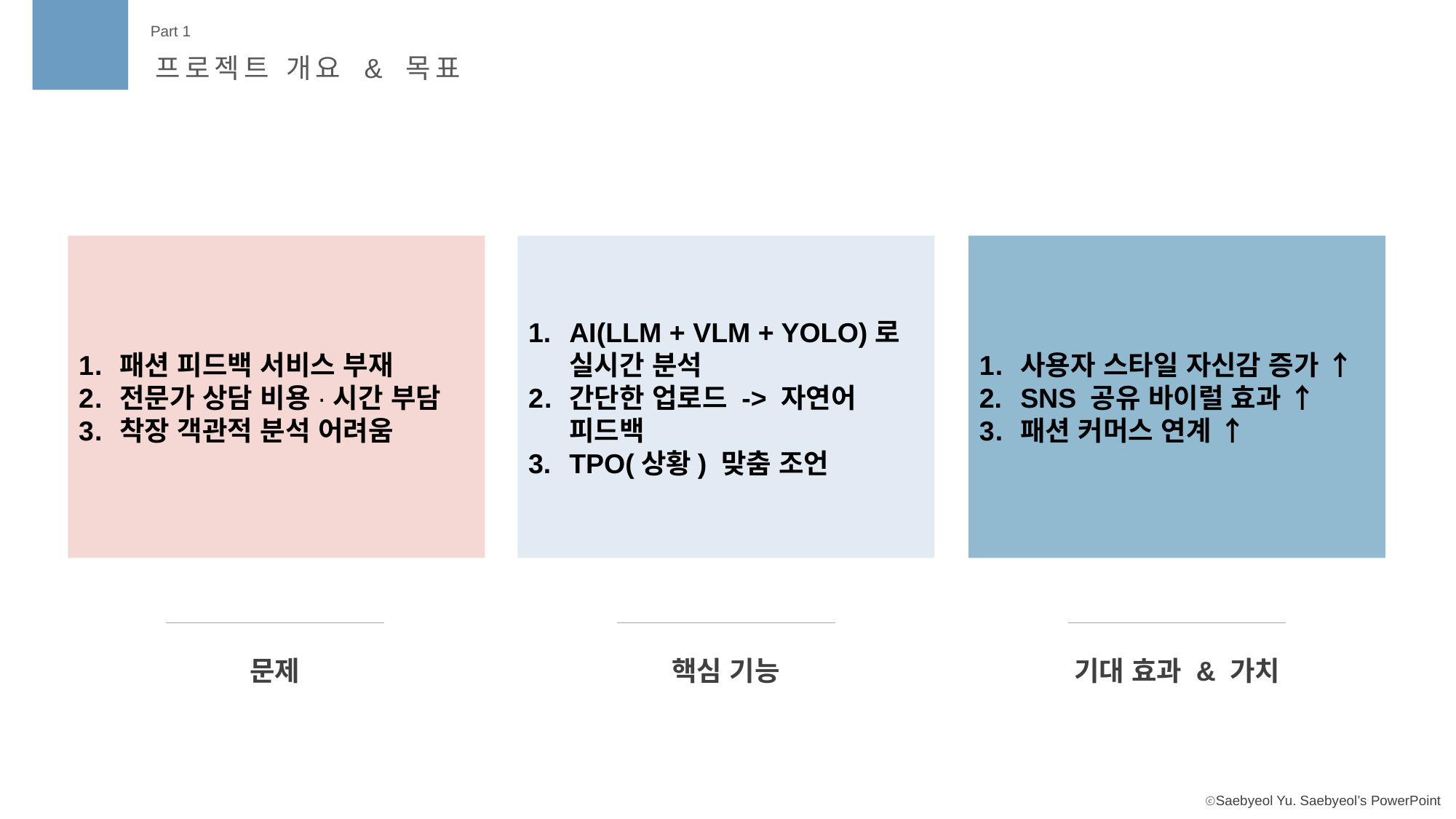

Part 1
프로젝트 개요 & 목표
패션 피드백 서비스 부재
전문가 상담 비용·시간 부담
착장 객관적 분석 어려움
AI(LLM + VLM + YOLO)로 실시간 분석
간단한 업로드 -> 자연어 피드백
TPO(상황) 맞춤 조언
사용자 스타일 자신감 증가 ↑
SNS 공유 바이럴 효과 ↑
패션 커머스 연계 ↑
문제
핵심 기능
기대 효과 & 가치